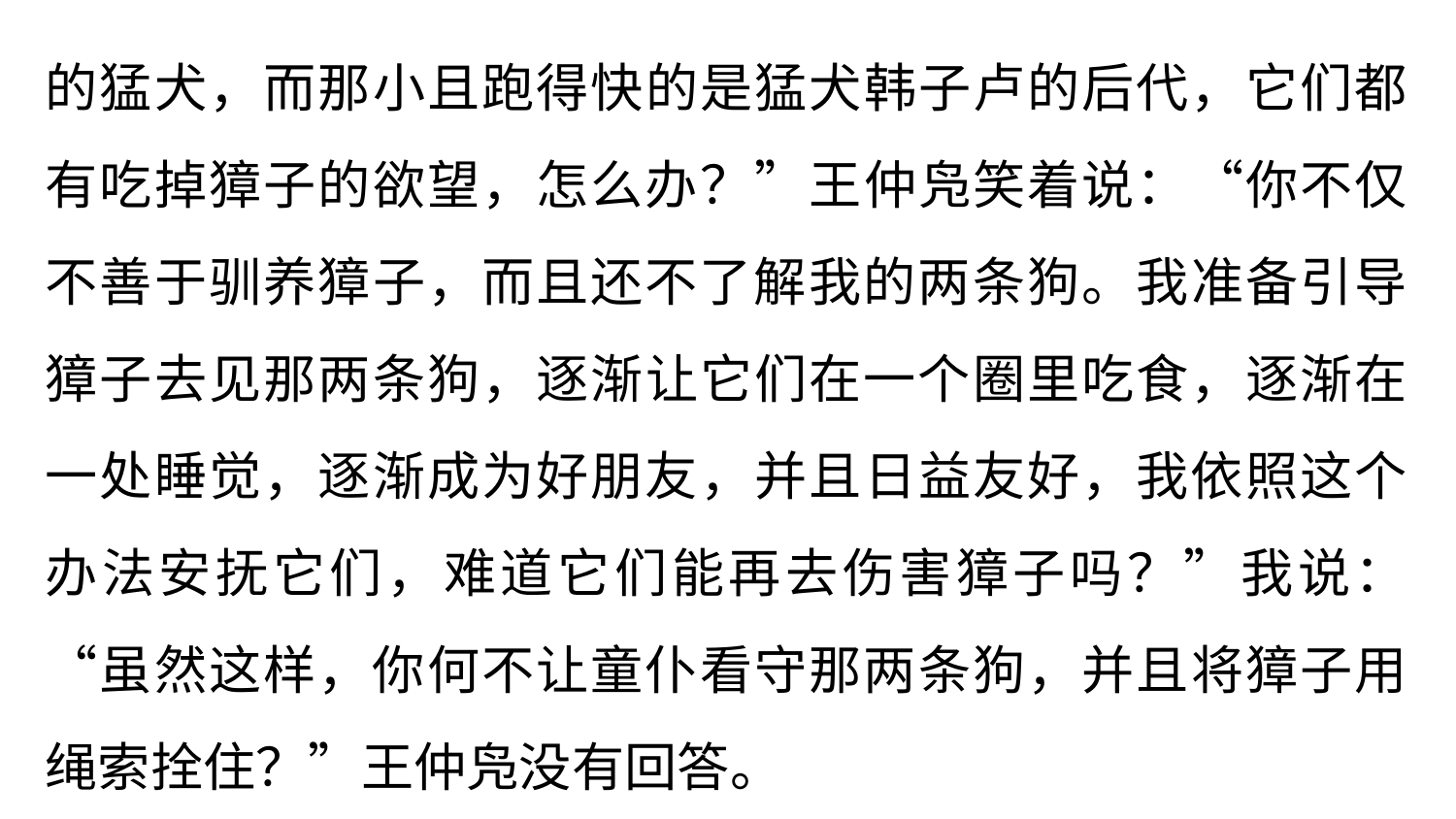

的猛犬，而那小且跑得快的是猛犬韩子卢的后代，它们都有吃掉獐子的欲望，怎么办？”王仲凫笑着说：“你不仅不善于驯养獐子，而且还不了解我的两条狗。我准备引导獐子去见那两条狗，逐渐让它们在一个圈里吃食，逐渐在一处睡觉，逐渐成为好朋友，并且日益友好，我依照这个办法安抚它们，难道它们能再去伤害獐子吗？”我说：“虽然这样，你何不让童仆看守那两条狗，并且将獐子用绳索拴住？”王仲凫没有回答。